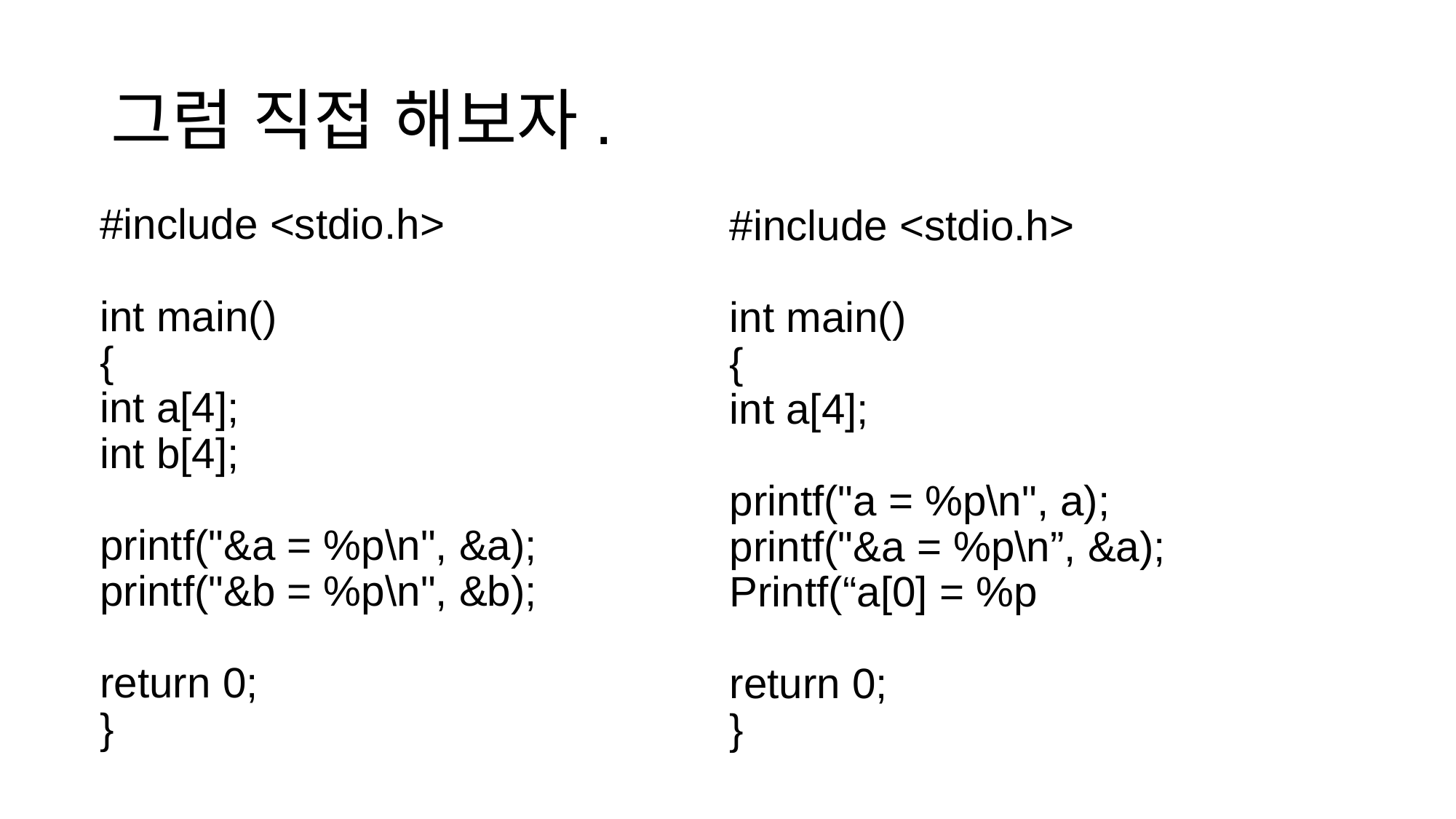

# 그럼 직접 해보자.
#include <stdio.h>

int main()
{
int a[4];
int b[4];

printf("&a = %p\n", &a);
printf("&b = %p\n", &b);

return 0;
}
#include <stdio.h>

int main()
{
int a[4];

printf("a = %p\n", a);
printf("&a = %p\n”, &a);
Printf(“a[0] = %p

return 0;
}